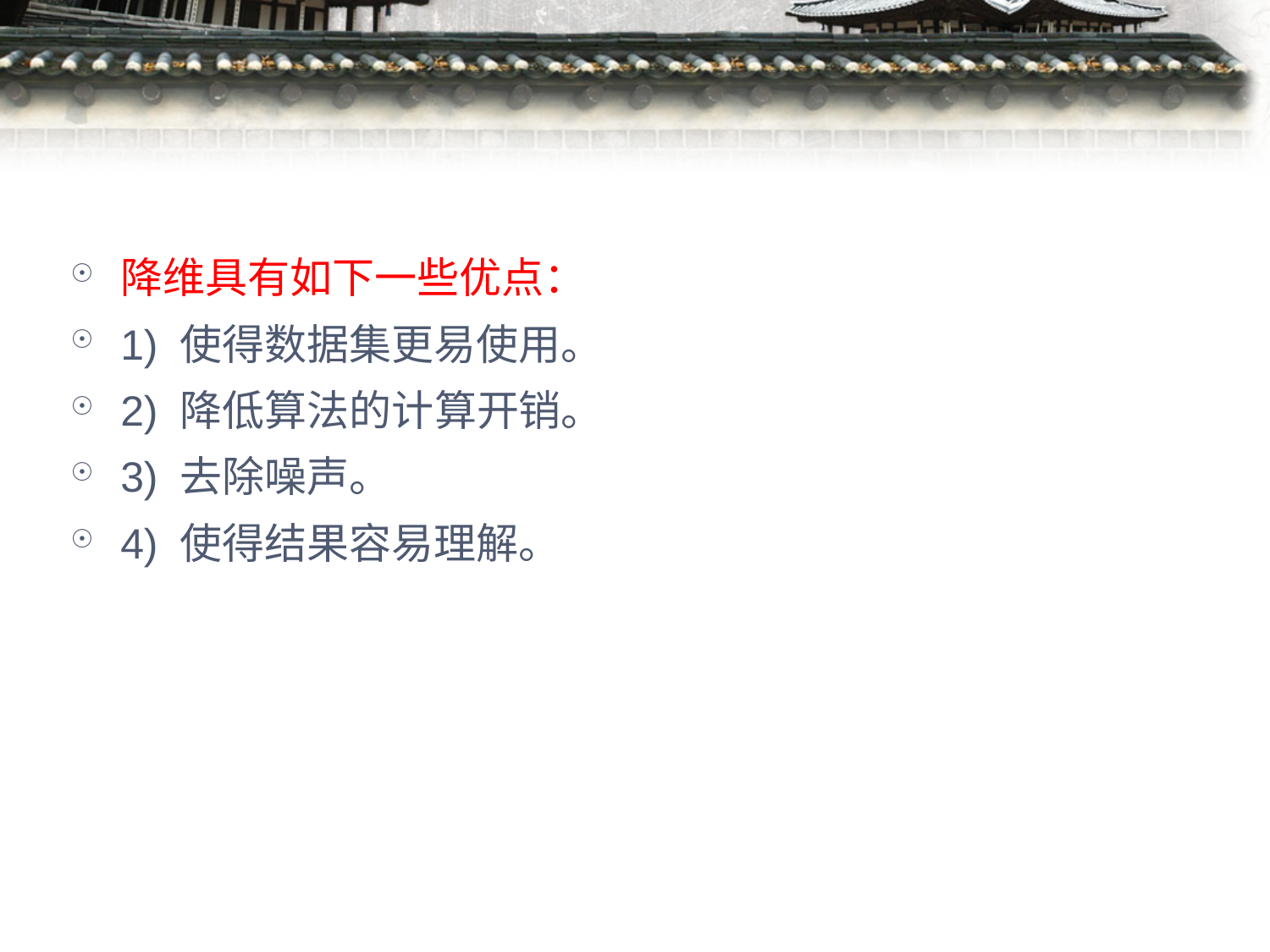

#
降维具有如下一些优点：
1) 使得数据集更易使用。
2) 降低算法的计算开销。
3) 去除噪声。
4) 使得结果容易理解。